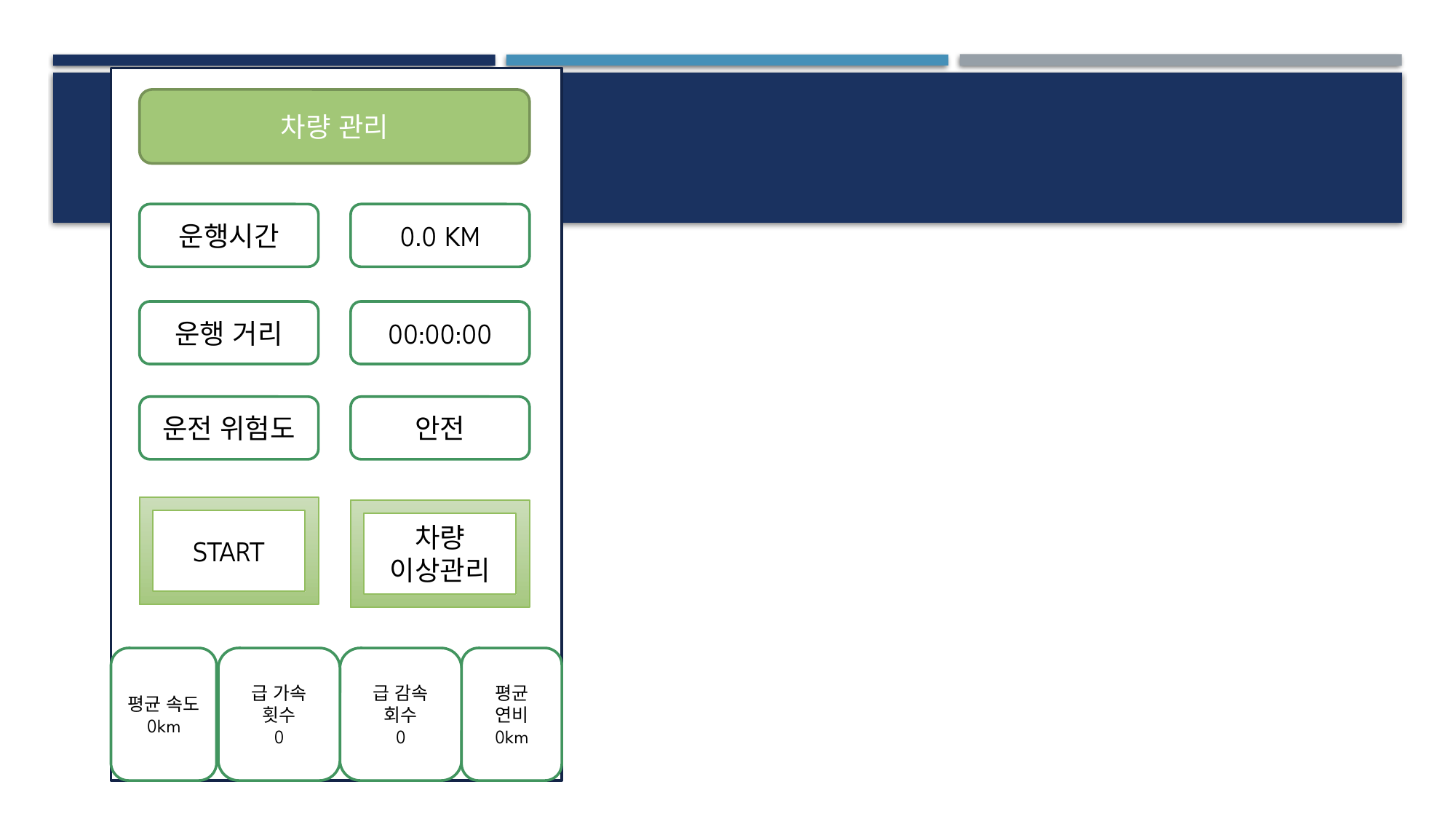

차량 관리
운행시간
0.0 KM
운행 거리
00:00:00
운전 위험도
안전
START
차량 이상관리
평균 속도
0km
급 가속 횟수
0
급 감속 회수
0
평균 연비
0km